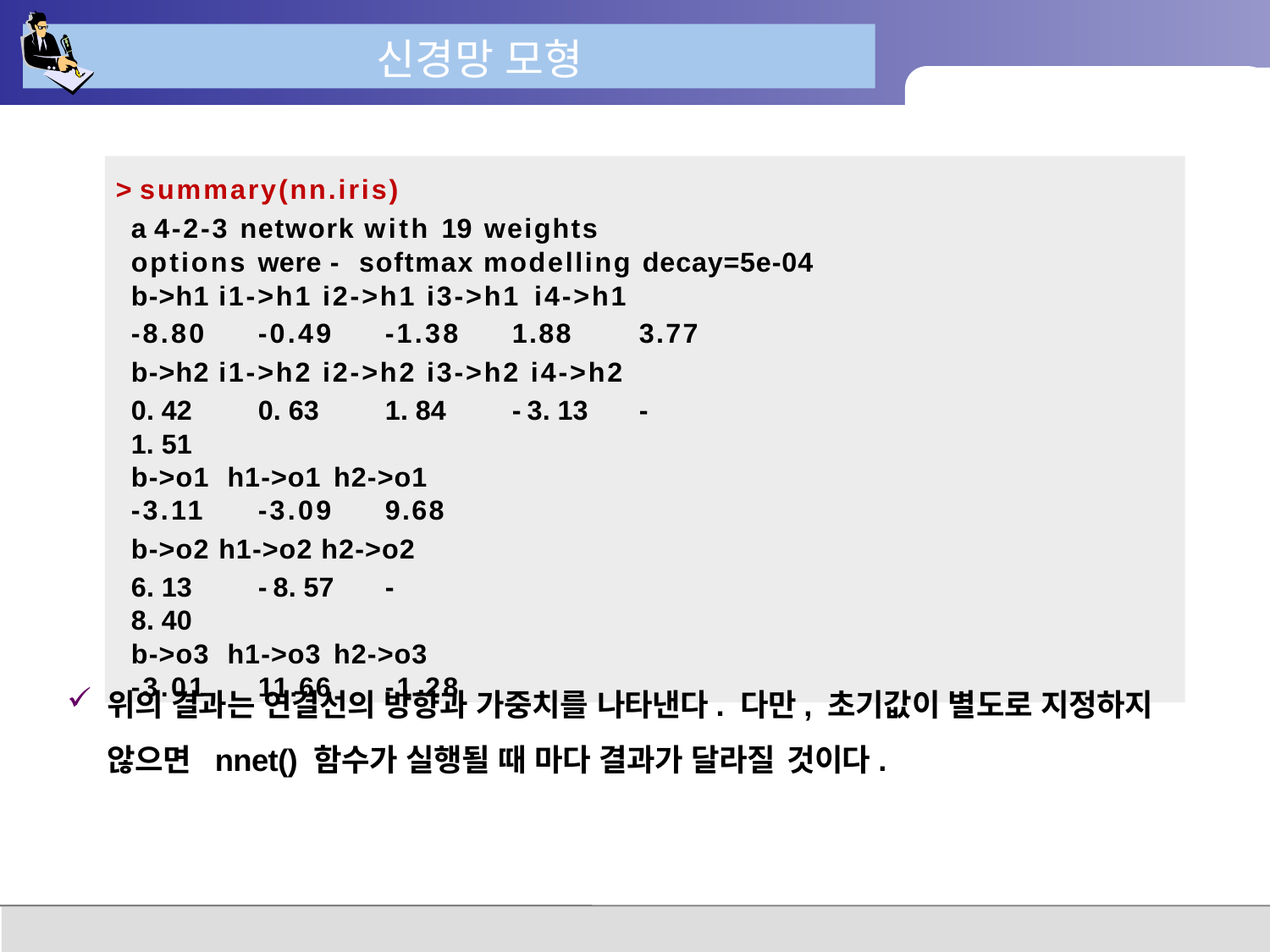

# 신경망 모형
> summary(nn.iris)
a 4-2-3 network with 19 weights
options were - softmax modelling decay=5e-04  b->h1 i1->h1 i2->h1 i3->h1 i4->h1
-8.80	-0.49	-1.38	1.88	3.77
b->h2 i1->h2 i2->h2 i3->h2 i4->h2
0.42	0.63	1.84	-3.13	-1.51
b->o1  h1->o1 h2->o1
-3.11	-3.09	9.68
b->o2 h1->o2 h2->o2
6.13	-8.57	-8.40
b->o3  h1->o3 h2->o3
-3.01	11.66	-1.28
위의 결과는 연결선의 방향과 가중치를 나타낸다. 다만, 초기값이 별도로 지정하지 않으면  nnet() 함수가 실행될 때 마다 결과가 달라질 것이다.